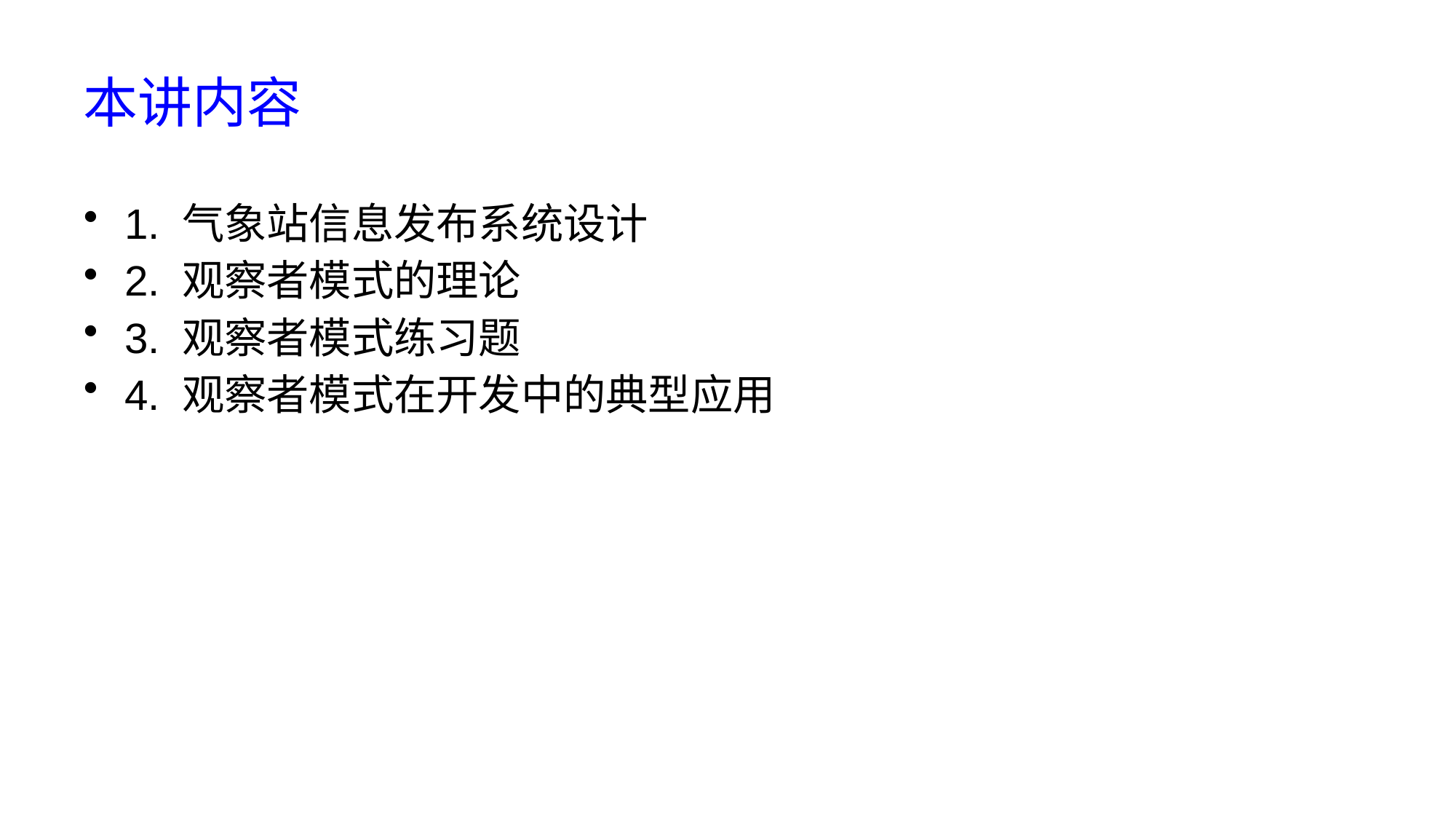

# 本讲内容
1. 气象站信息发布系统设计
2. 观察者模式的理论
3. 观察者模式练习题
4. 观察者模式在开发中的典型应用
3